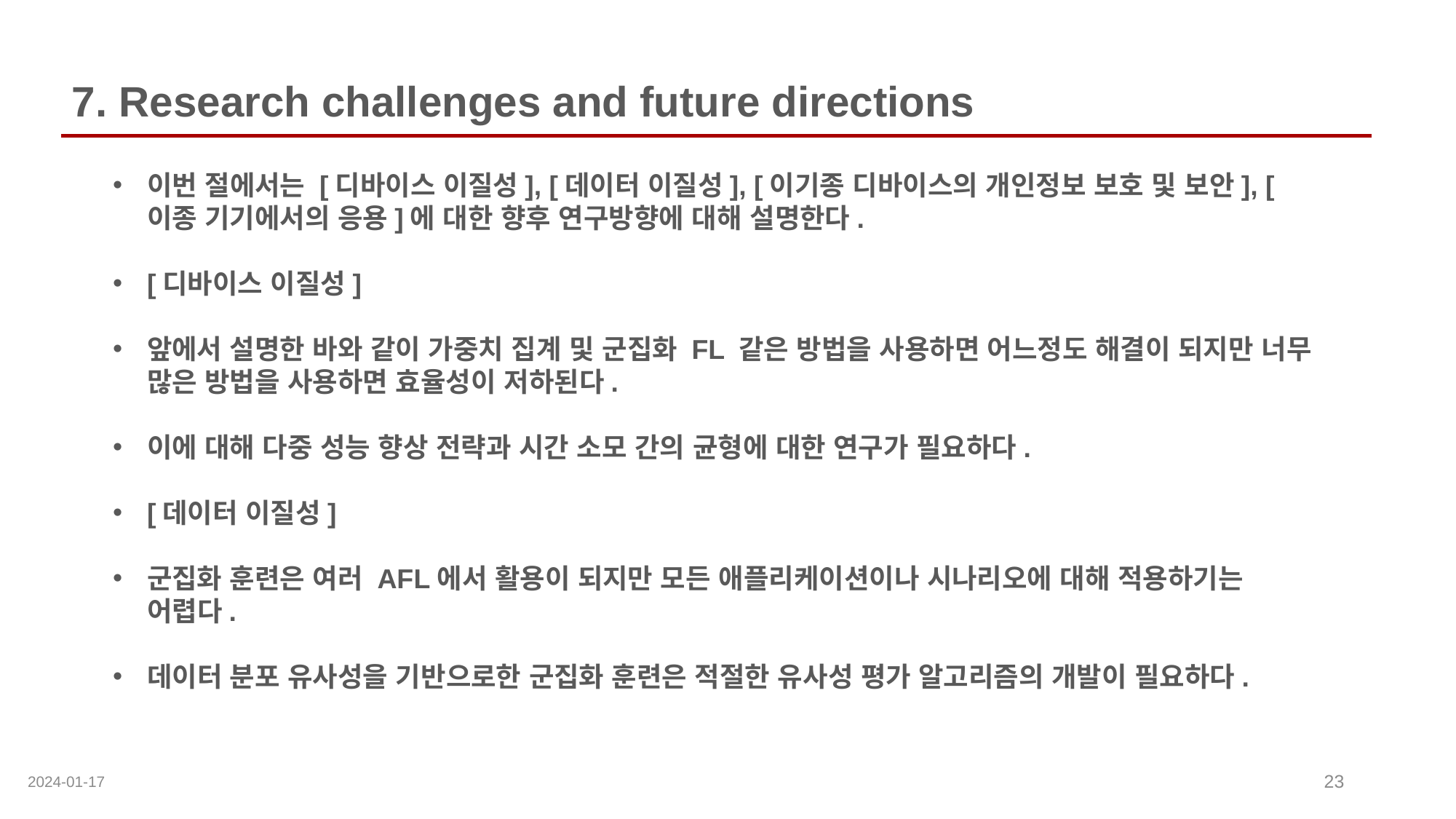

7. Research challenges and future directions
이번 절에서는 [디바이스 이질성], [데이터 이질성], [이기종 디바이스의 개인정보 보호 및 보안], [이종 기기에서의 응용]에 대한 향후 연구방향에 대해 설명한다.

[디바이스 이질성]

앞에서 설명한 바와 같이 가중치 집계 및 군집화 FL 같은 방법을 사용하면 어느정도 해결이 되지만 너무 많은 방법을 사용하면 효율성이 저하된다.

이에 대해 다중 성능 향상 전략과 시간 소모 간의 균형에 대한 연구가 필요하다.

[데이터 이질성]

군집화 훈련은 여러 AFL에서 활용이 되지만 모든 애플리케이션이나 시나리오에 대해 적용하기는 어렵다.

데이터 분포 유사성을 기반으로한 군집화 훈련은 적절한 유사성 평가 알고리즘의 개발이 필요하다.
2024-01-17
23